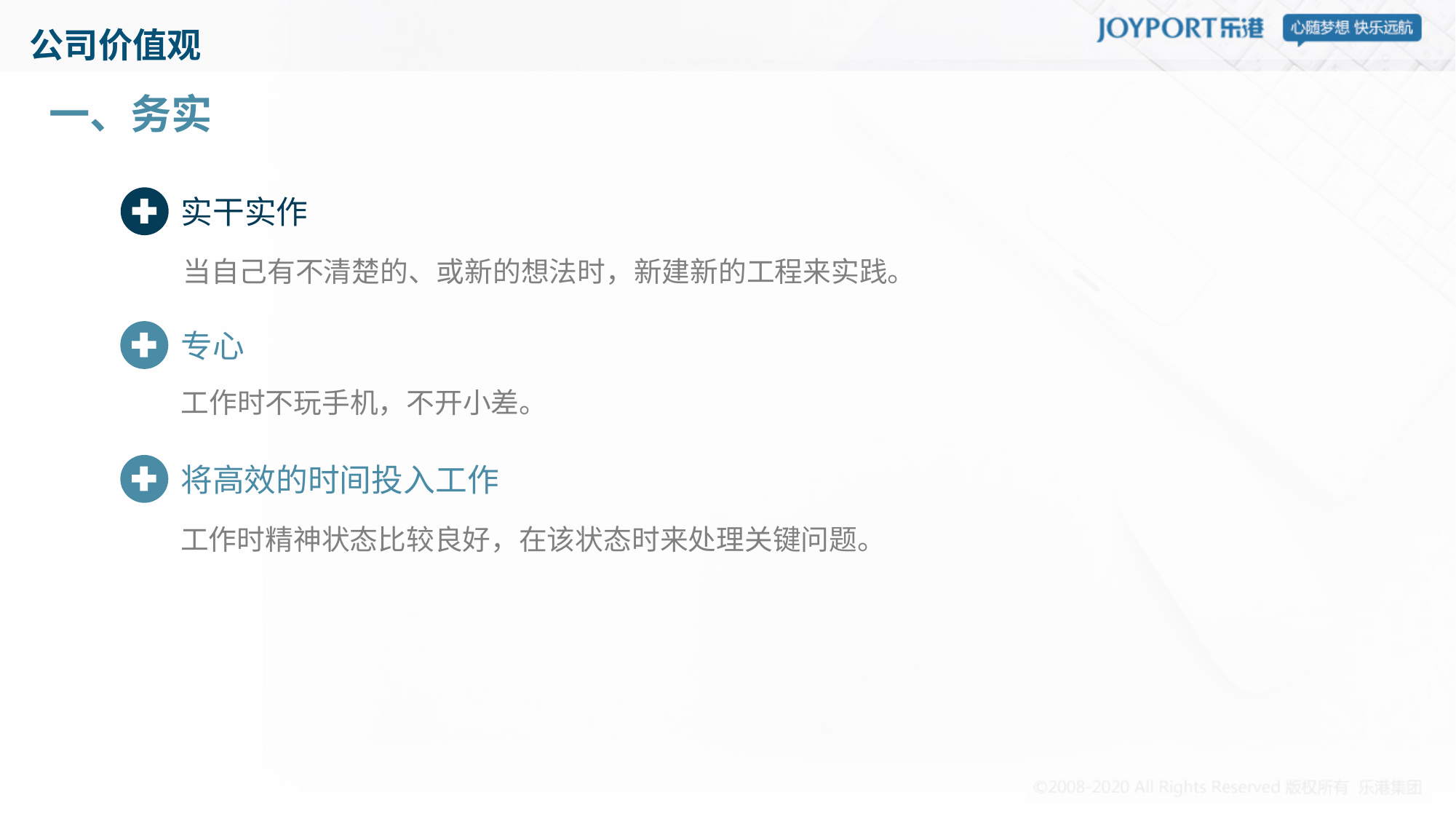

# 公司价值观
一、务实

实干实作
当自己有不清楚的、或新的想法时，新建新的工程来实践。

专心
工作时不玩手机，不开小差。

将高效的时间投入工作
工作时精神状态比较良好，在该状态时来处理关键问题。